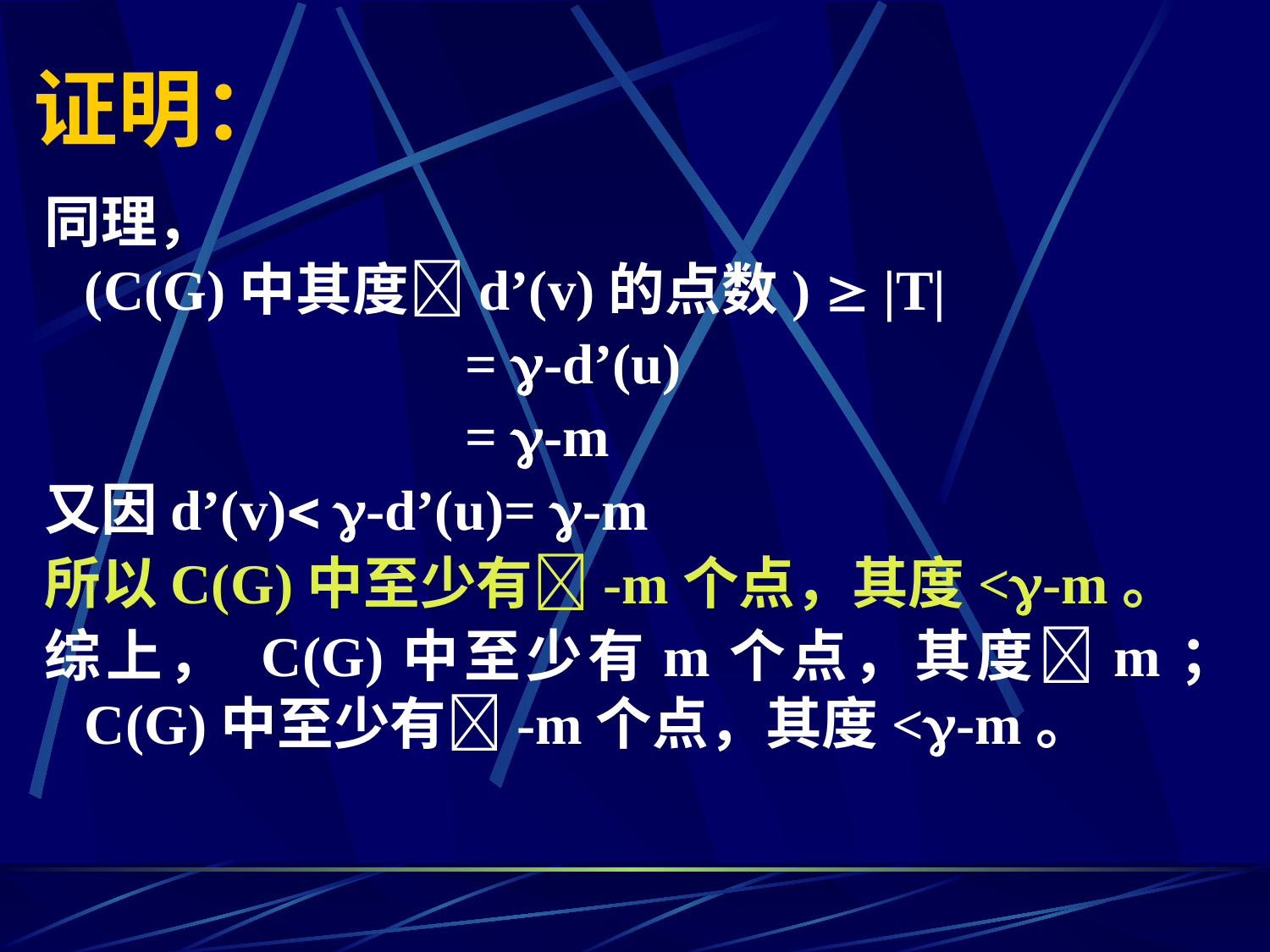

# 证明：
同理，
(C(G)中其度≤d’(v)的点数) ≥ |T|
                           	= γ-d’(u)
                           	= γ-m
又因d’(v)< γ-d’(u)= γ-m
所以C(G)中至少有γ-m个点，其度<γ-m。
综上， C(G)中至少有m个点，其度≤m； C(G)中至少有γ-m个点，其度<γ-m。